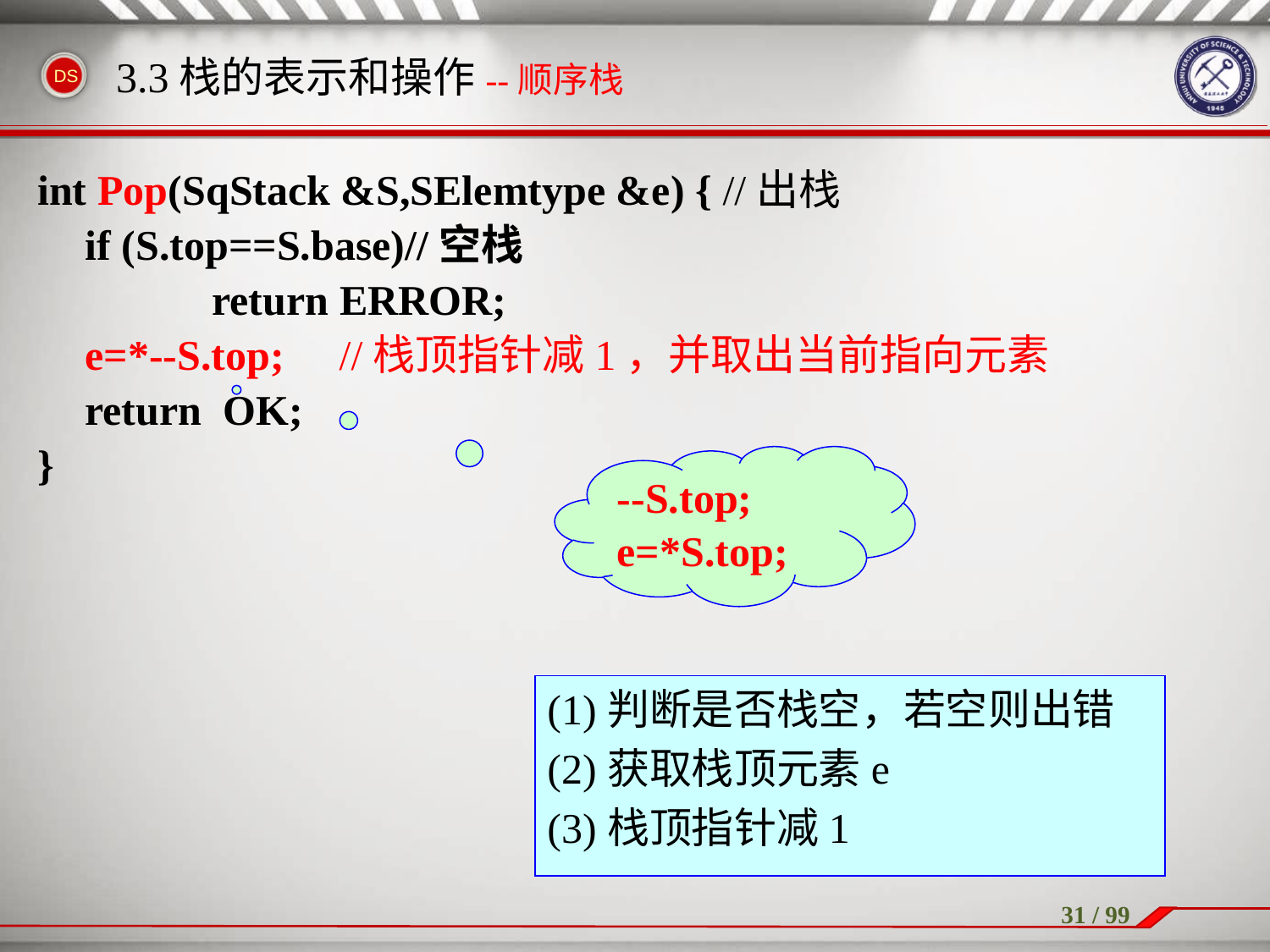

# 3.3栈的表示和操作--顺序栈
int Pop(SqStack &S,SElemtype &e) { //出栈
	if (S.top==S.base)//空栈
		return ERROR;
	e=*--S.top;	//栈顶指针减1，并取出当前指向元素
	return  OK;
}
--S.top;
e=*S.top;
(1)判断是否栈空，若空则出错
(2)获取栈顶元素e
(3)栈顶指针减1